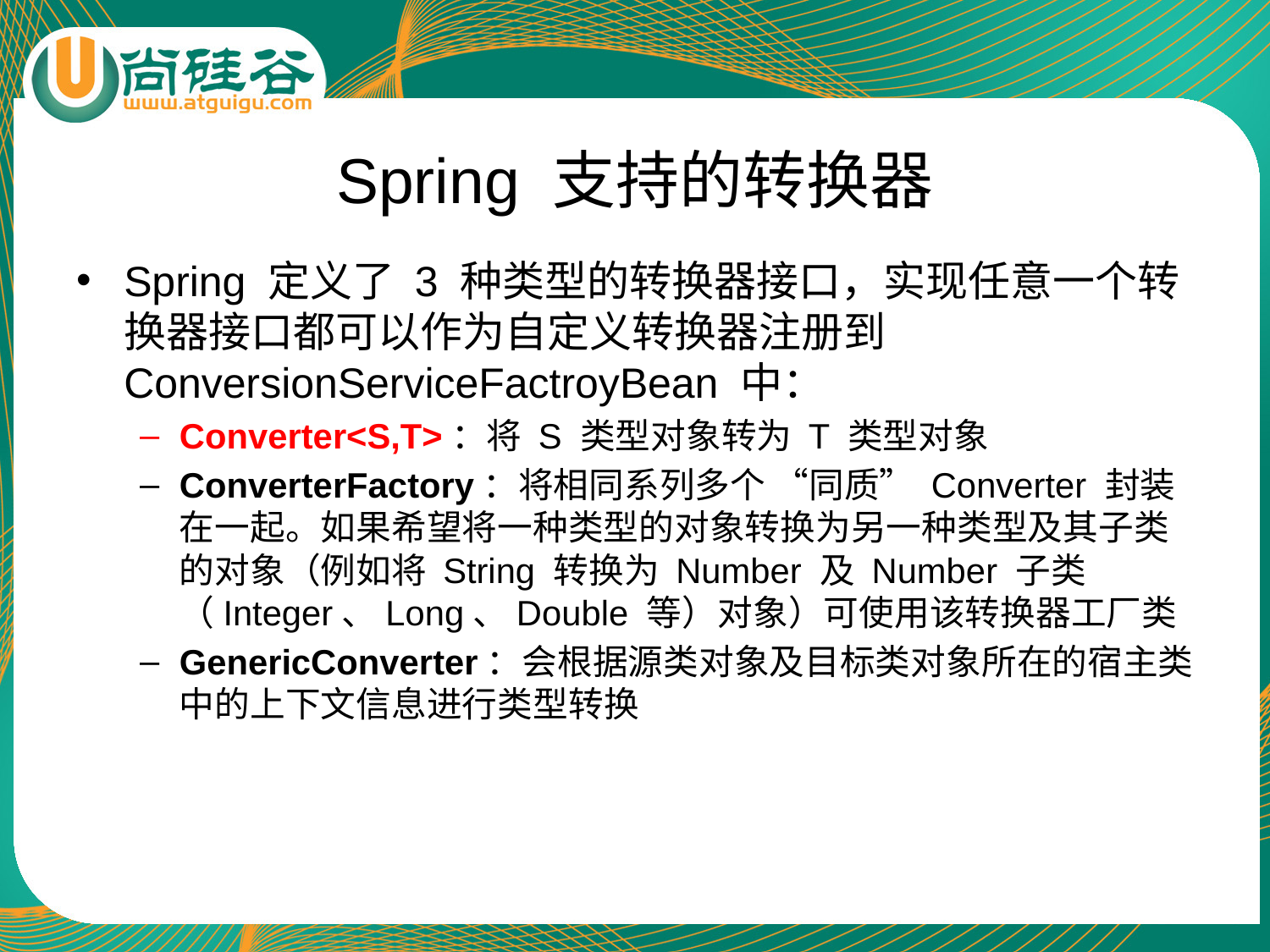

# Spring 支持的转换器
Spring 定义了 3 种类型的转换器接口，实现任意一个转换器接口都可以作为自定义转换器注册到 ConversionServiceFactroyBean 中：
Converter<S,T>：将 S 类型对象转为 T 类型对象
ConverterFactory：将相同系列多个 “同质” Converter 封装在一起。如果希望将一种类型的对象转换为另一种类型及其子类的对象（例如将 String 转换为 Number 及 Number 子类（Integer、Long、Double 等）对象）可使用该转换器工厂类
GenericConverter：会根据源类对象及目标类对象所在的宿主类中的上下文信息进行类型转换